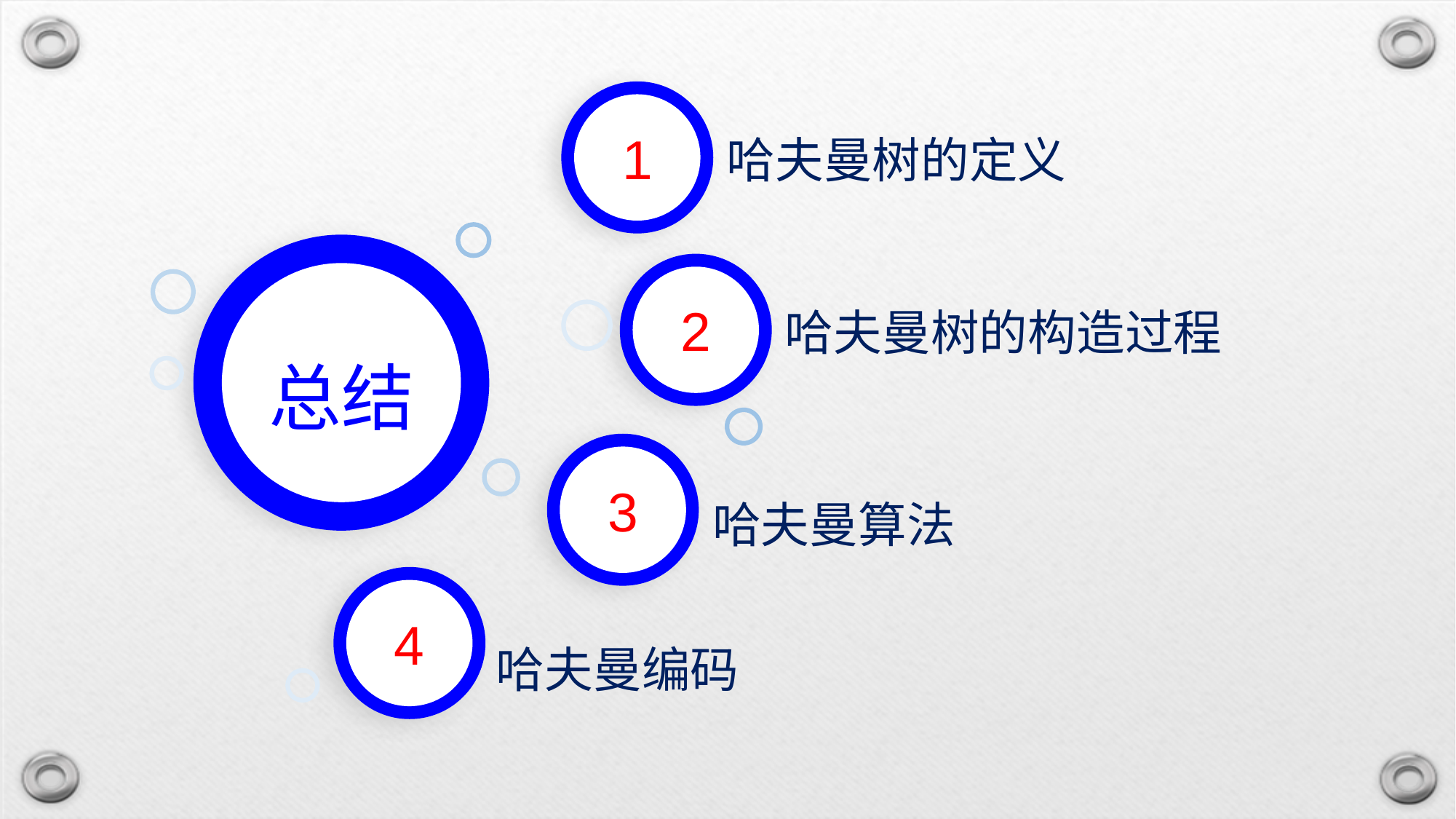

1
哈夫曼树的定义

总结
2
哈夫曼树的构造过程

3

哈夫曼算法

4
哈夫曼编码